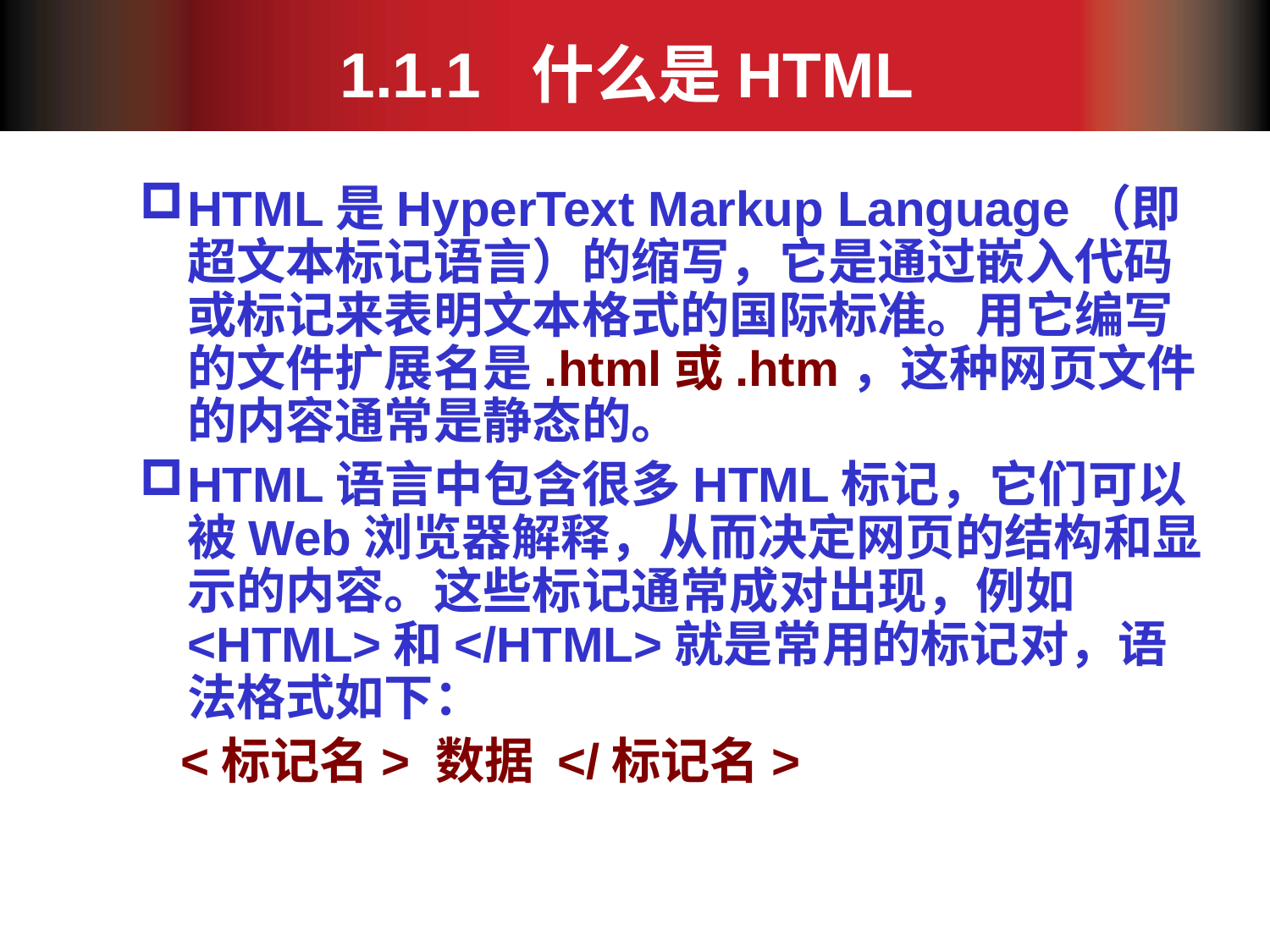

# 1.1.1  什么是HTML
HTML是HyperText Markup Language（即超文本标记语言）的缩写，它是通过嵌入代码或标记来表明文本格式的国际标准。用它编写的文件扩展名是.html或.htm，这种网页文件的内容通常是静态的。
HTML语言中包含很多HTML标记，它们可以被Web浏览器解释，从而决定网页的结构和显示的内容。这些标记通常成对出现，例如<HTML>和</HTML>就是常用的标记对，语法格式如下：
   <标记名> 数据 </标记名>